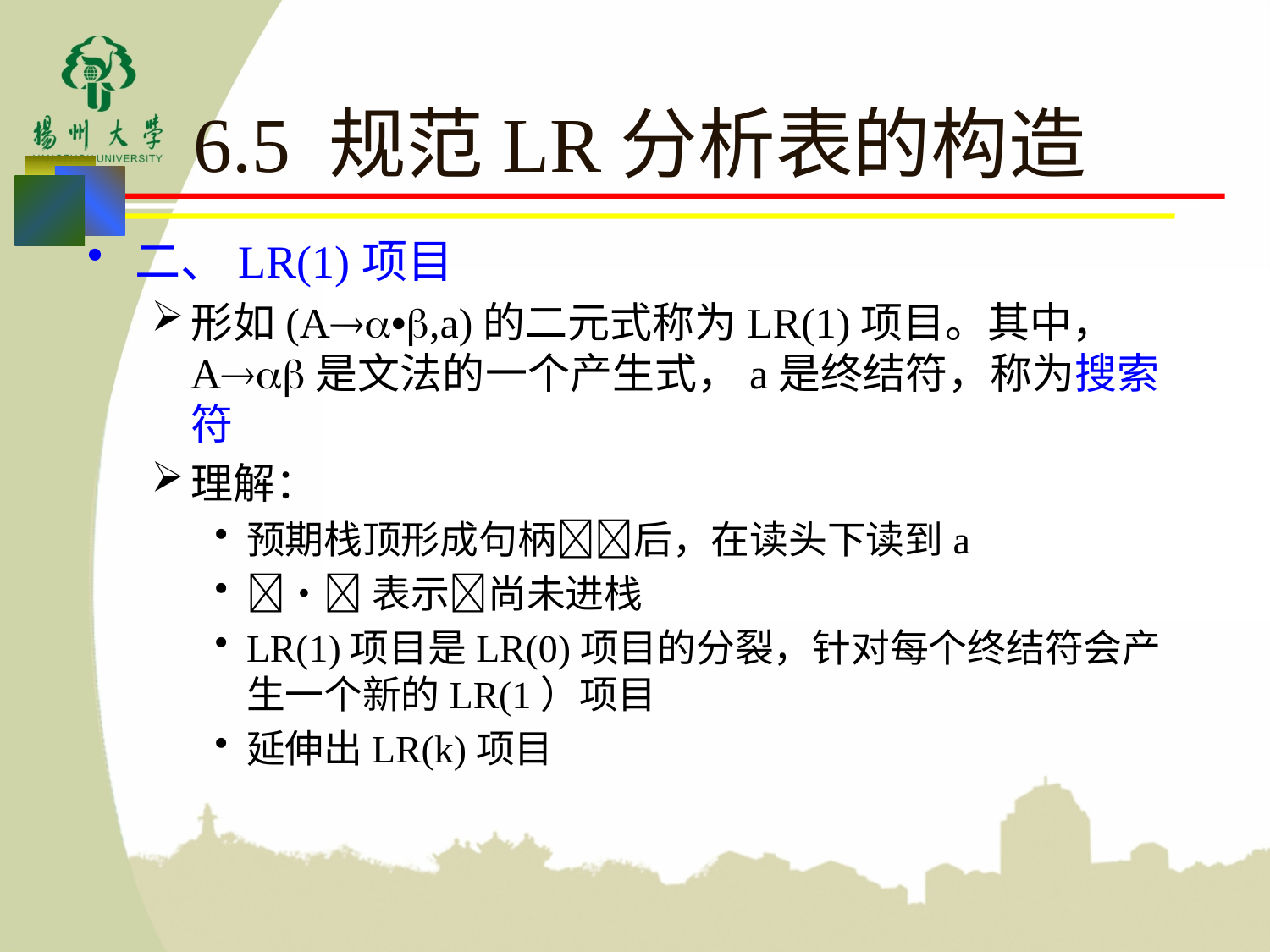

# 6.5 规范LR分析表的构造
二、LR(1)项目
形如(A→α•β,a)的二元式称为LR(1)项目。其中， A→αβ是文法的一个产生式，a是终结符，称为搜索符
理解：
预期栈顶形成句柄αβ后，在读头下读到a
α•β表示β尚未进栈
LR(1)项目是LR(0)项目的分裂，针对每个终结符会产生一个新的LR(1）项目
延伸出LR(k)项目

80